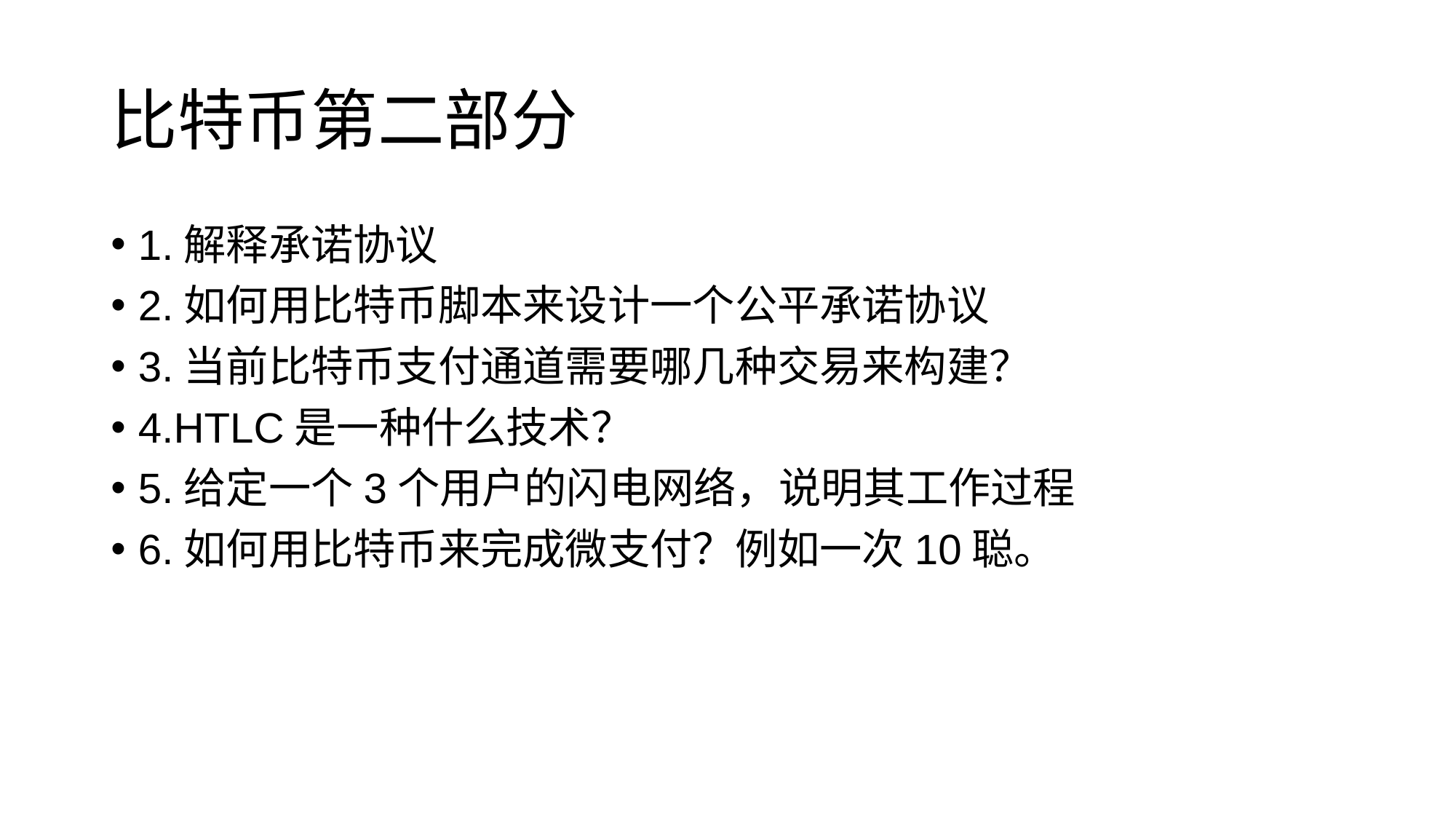

# 比特币第二部分
1.解释承诺协议
2.如何用比特币脚本来设计一个公平承诺协议
3.当前比特币支付通道需要哪几种交易来构建？
4.HTLC是一种什么技术？
5.给定一个3个用户的闪电网络，说明其工作过程
6.如何用比特币来完成微支付？例如一次10聪。